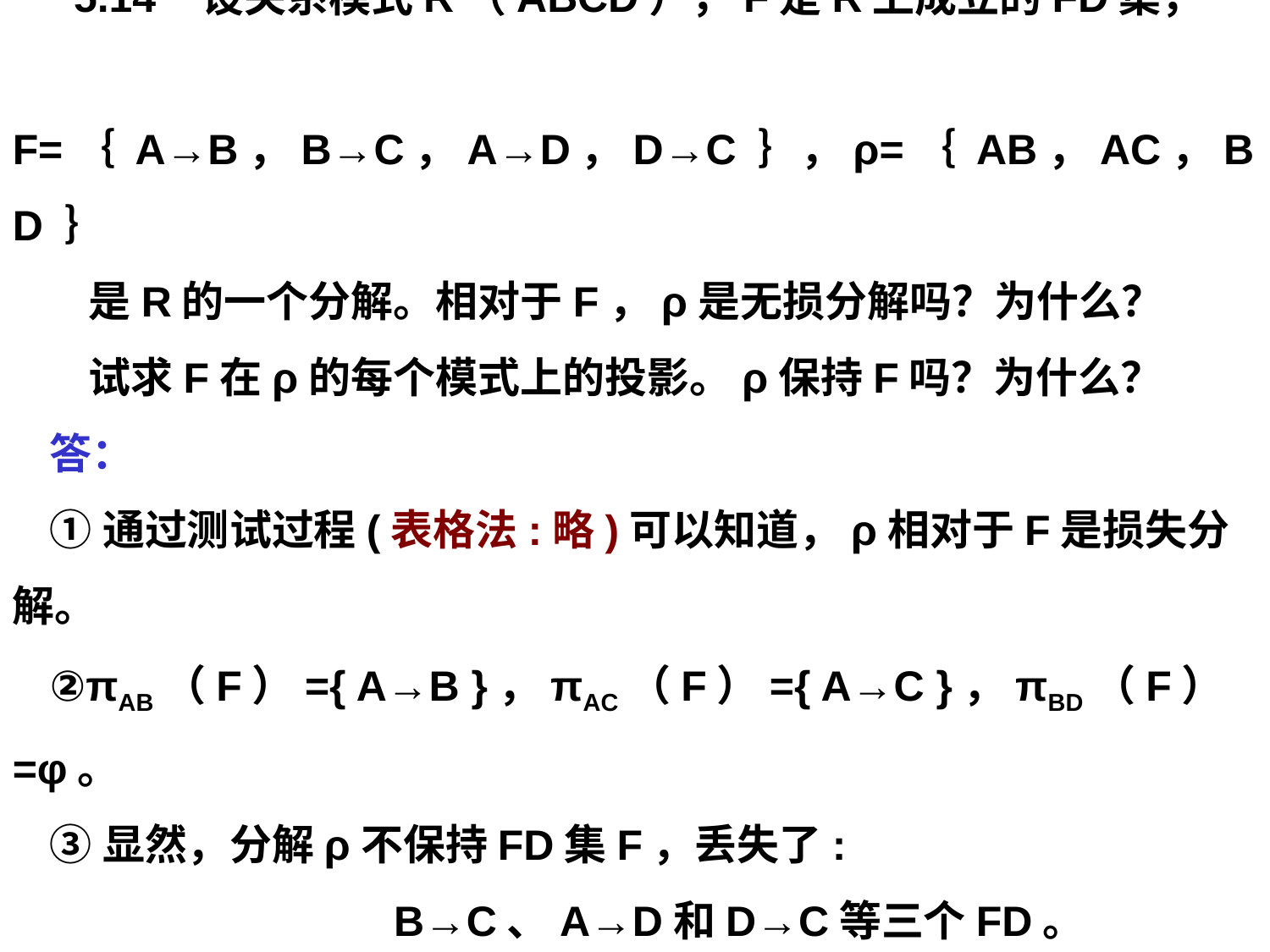

5.14   设关系模式R（ABCD），F是R上成立的FD集，
 F=｛ A→B，B→C，A→D，D→C ｝，ρ=｛ AB，AC，BD ｝
   是R的一个分解。相对于F，ρ是无损分解吗？为什么？
   试求F在ρ的每个模式上的投影。ρ保持F吗？为什么？
答：
①通过测试过程(表格法:略)可以知道，ρ相对于F是损失分解。
②πAB（F）={ A→B }，πAC（F）={ A→C }，πBD（F）=φ。
③显然，分解ρ不保持FD集F，丢失了:
                             B→C、A→D和D→C等三个FD。